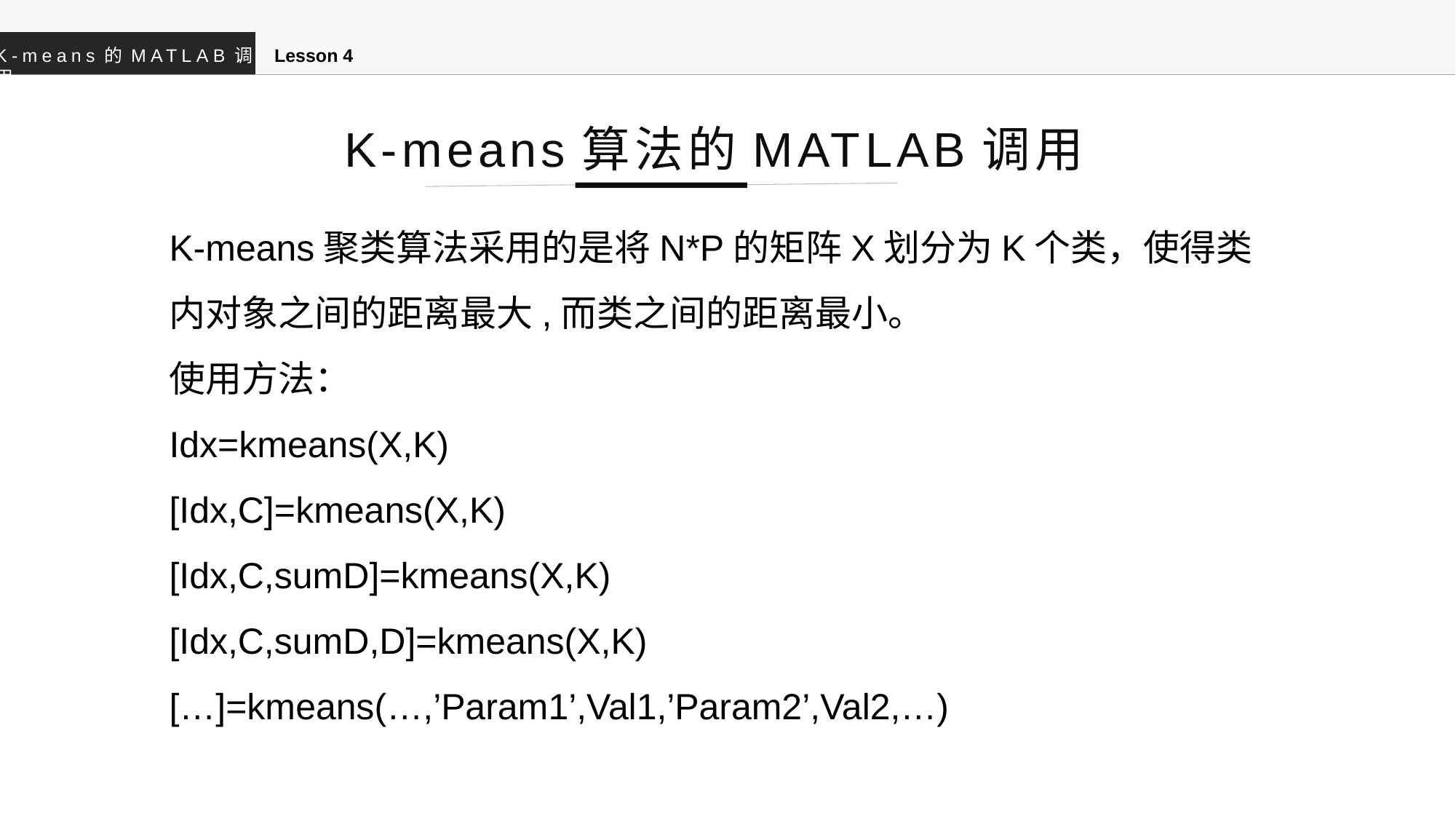

K-means的MATLAB调用
Lesson 4
K-means算法的MATLAB调用

K-means聚类算法采用的是将N*P的矩阵X划分为K个类，使得类内对象之间的距离最大,而类之间的距离最小。
使用方法：
Idx=kmeans(X,K)
[Idx,C]=kmeans(X,K)
[Idx,C,sumD]=kmeans(X,K)
[Idx,C,sumD,D]=kmeans(X,K)
[…]=kmeans(…,’Param1’,Val1,’Param2’,Val2,…)